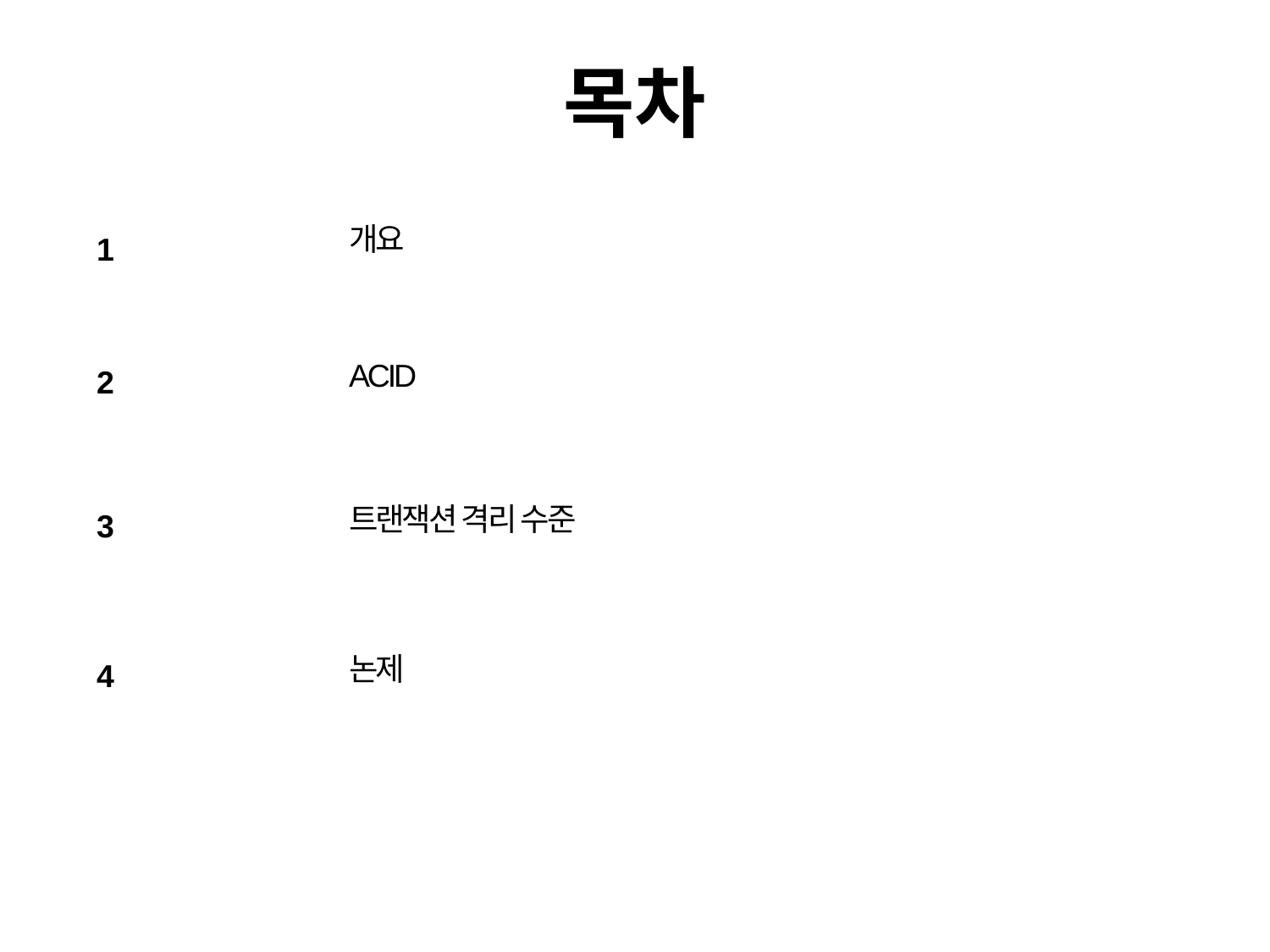

# 목차
개요

1
ACID

2
트랜잭션 격리 수준

3

논제

4